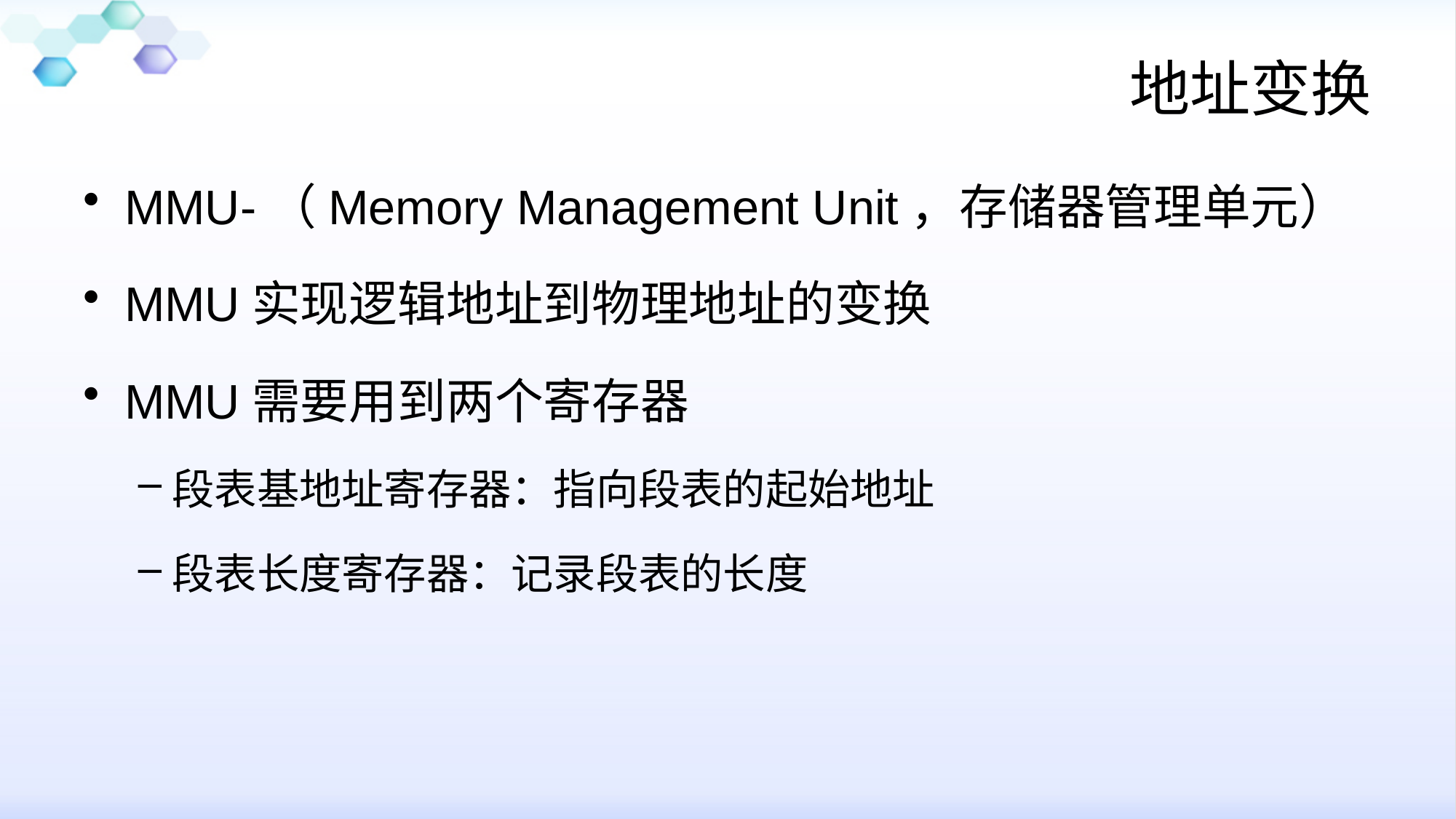

# 地址变换
MMU-（Memory Management Unit，存储器管理单元）
MMU实现逻辑地址到物理地址的变换
MMU需要用到两个寄存器
段表基地址寄存器：指向段表的起始地址
段表长度寄存器：记录段表的长度